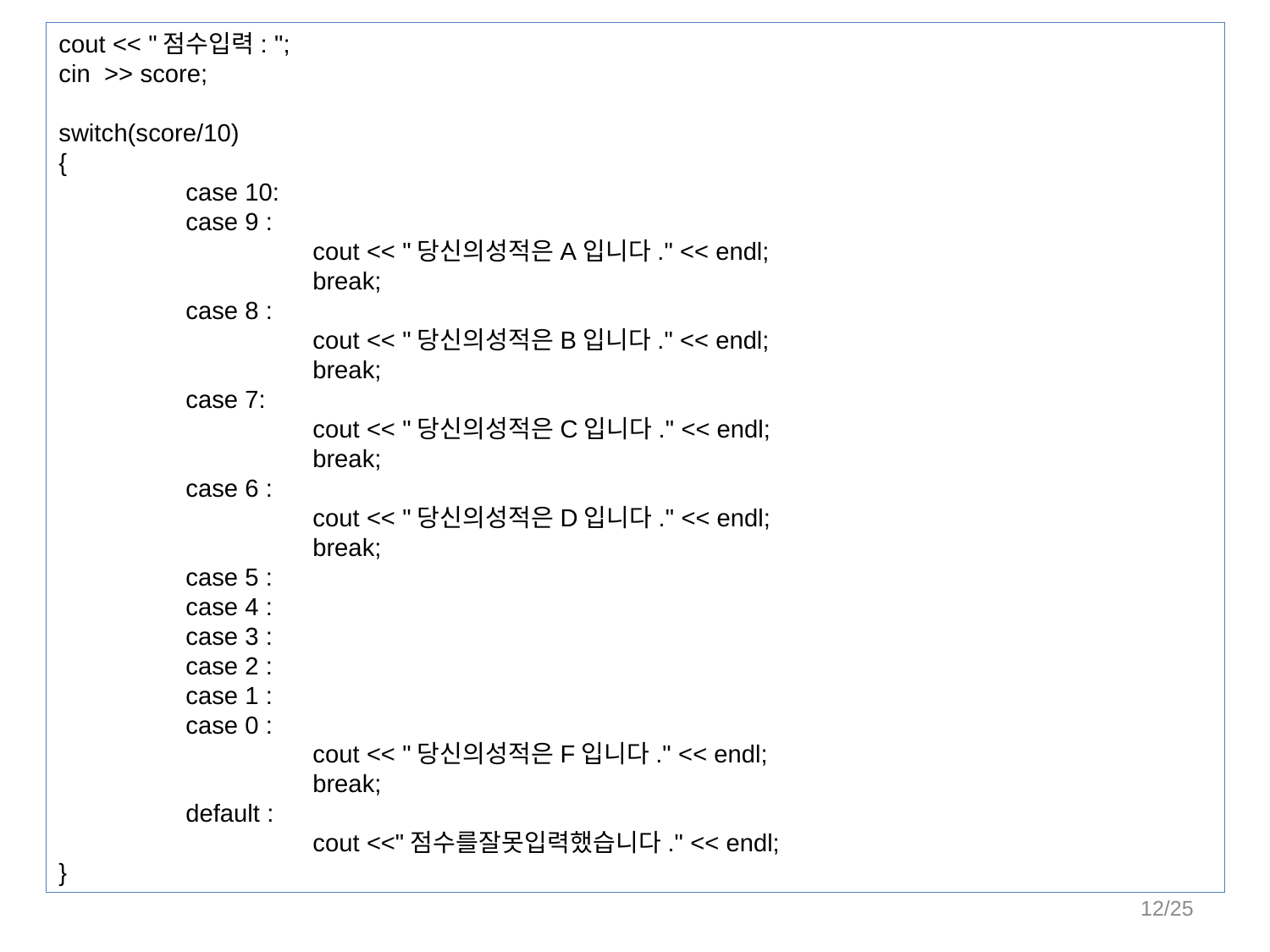

cout << "점수입력: ";
cin  >> score;

switch(score/10)
{
	case 10:
	case 9 :
		cout << "당신의성적은A입니다." << endl;
		break;
	case 8 :
		cout << "당신의성적은B입니다." << endl;
		break;
	case 7:
		cout << "당신의성적은C입니다." << endl;
		break;
	case 6 :
		cout << "당신의성적은D입니다." << endl;
		break;
	case 5 :
	case 4 :
	case 3 :
	case 2 :
	case 1 :
	case 0 :
		cout << "당신의성적은F입니다." << endl;
		break;
	default :
		cout <<"점수를잘못입력했습니다." << endl;
}
12/25